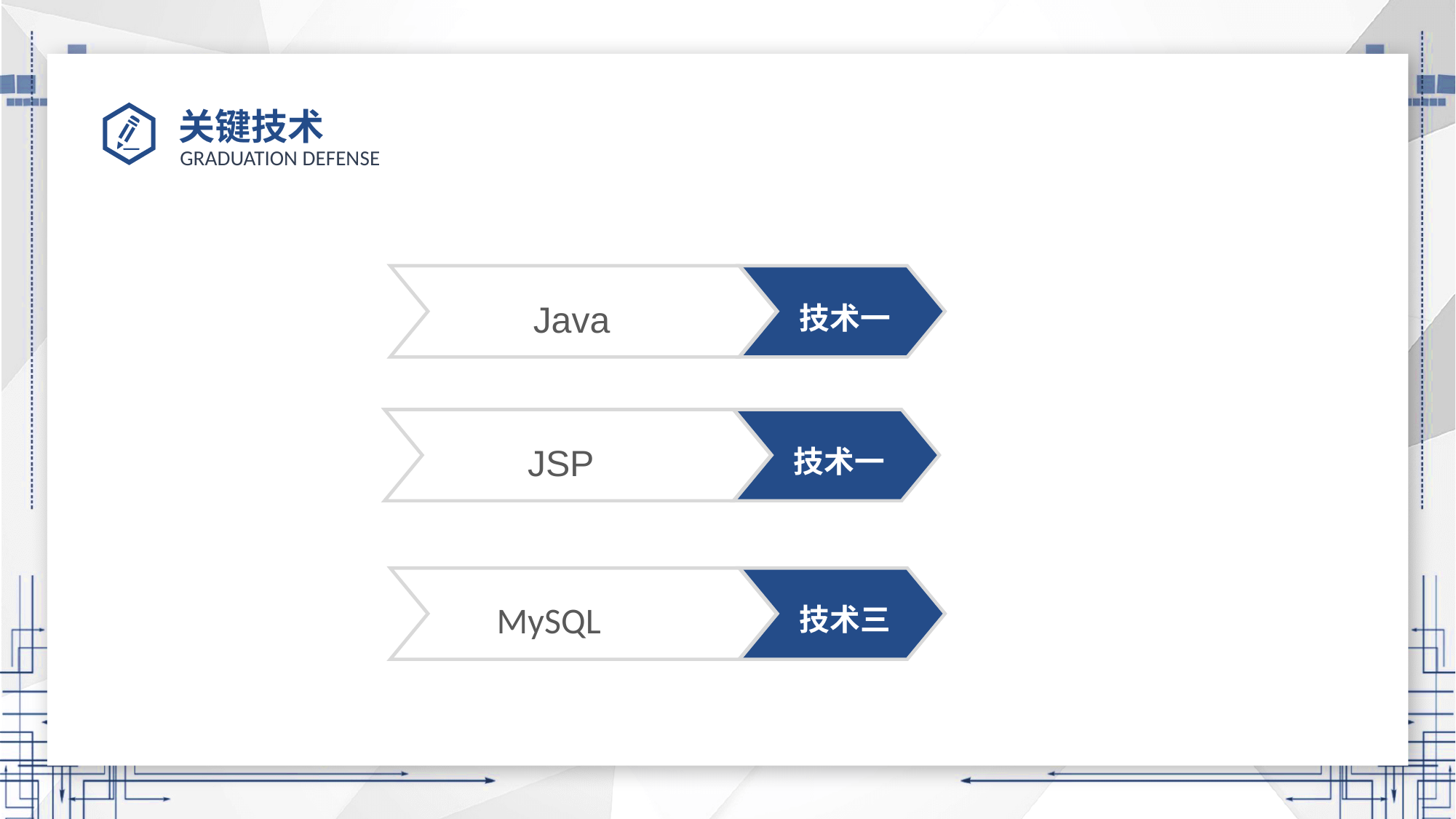

# 关键技术

Java
技术一

JSP
技术一

MySQL
技术三